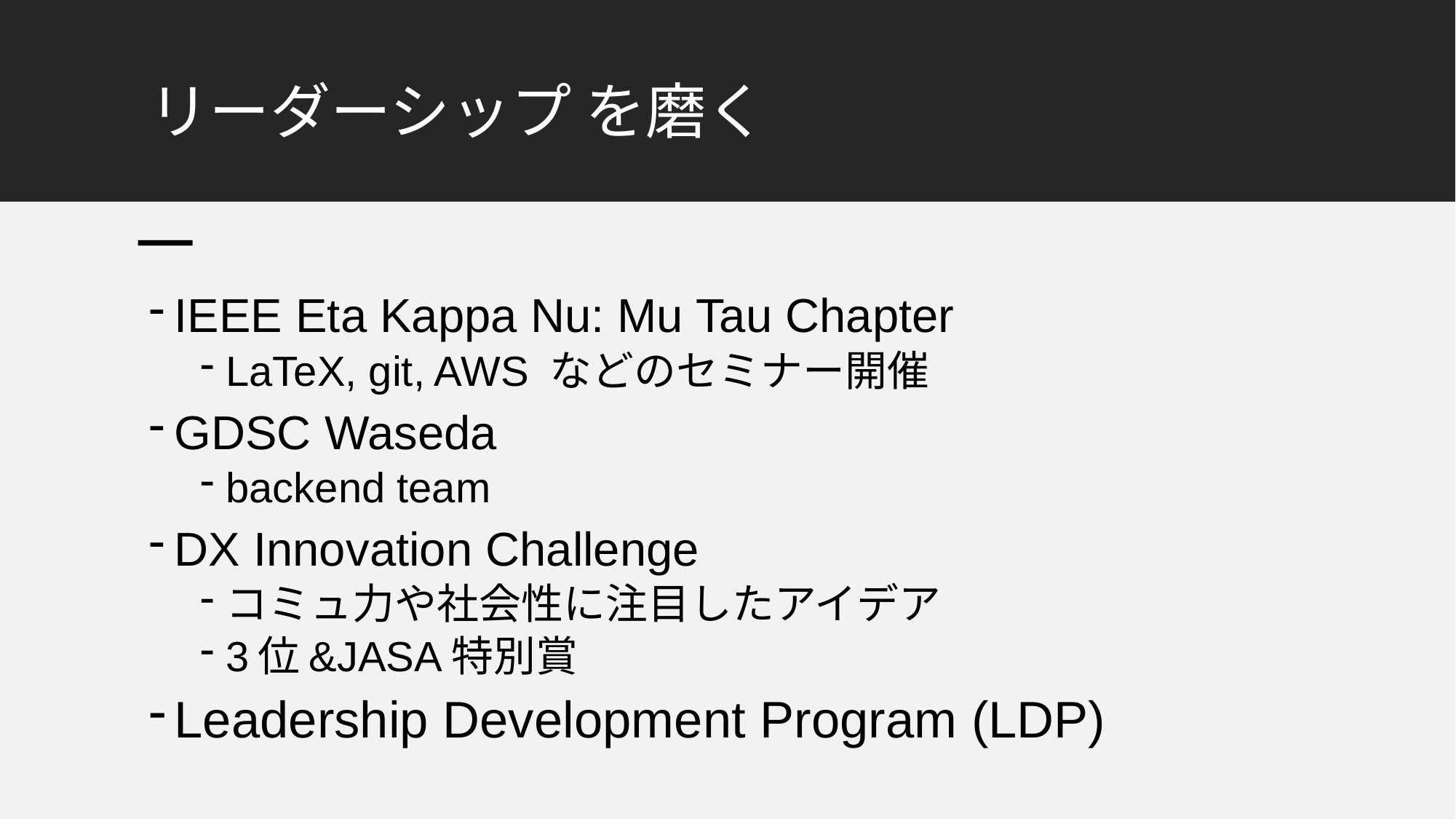

# リーダーシップ を磨く

IEEE Eta Kappa Nu: Mu Tau Chapter
LaTeX, git, AWS などのセミナー開催
GDSC Waseda
backend team
DX Innovation Challenge
コミュ力や社会性に注目したアイデア
3位&JASA特別賞
Leadership Development Program (LDP)